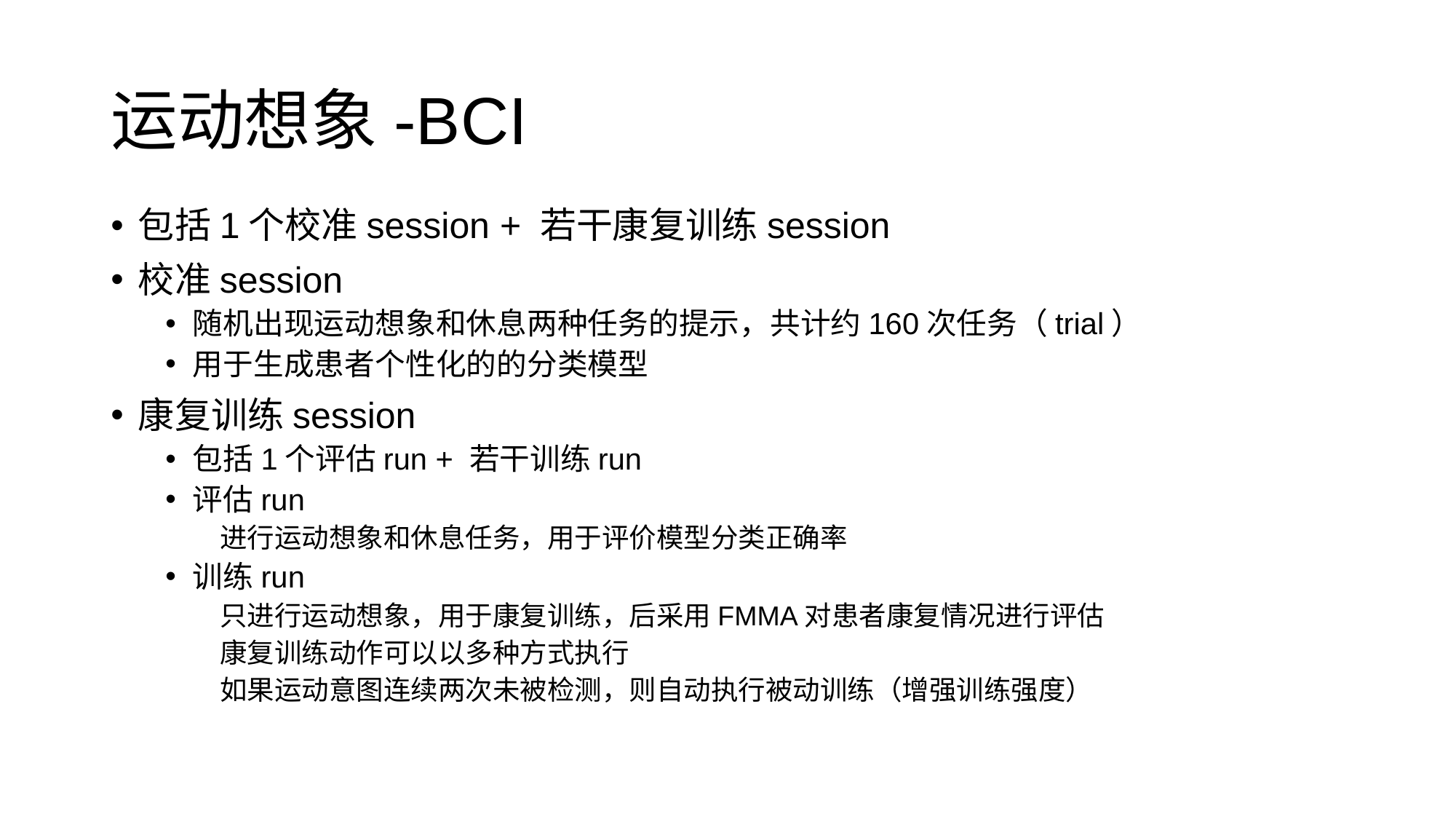

# 运动想象-BCI
包括1个校准session + 若干康复训练session
校准session
随机出现运动想象和休息两种任务的提示，共计约160次任务（trial）
用于生成患者个性化的的分类模型
康复训练session
包括1个评估run + 若干训练run
评估run
进行运动想象和休息任务，用于评价模型分类正确率
训练run
只进行运动想象，用于康复训练，后采用FMMA对患者康复情况进行评估
康复训练动作可以以多种方式执行
如果运动意图连续两次未被检测，则自动执行被动训练（增强训练强度）